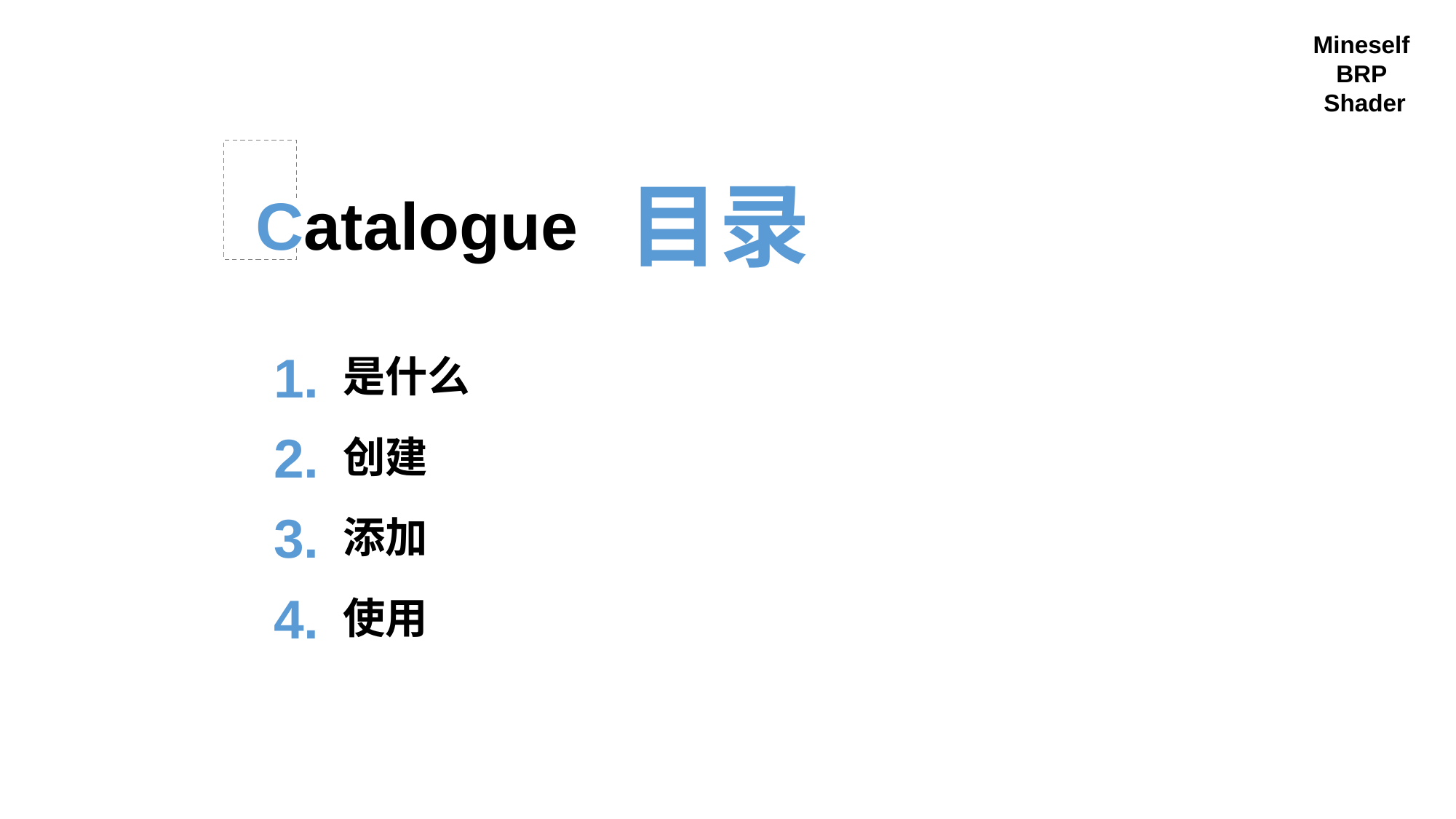

Mineself
BRP
Shader

目录
Catalogue

1.
是什么
2.
创建
3.
添加
4.
使用